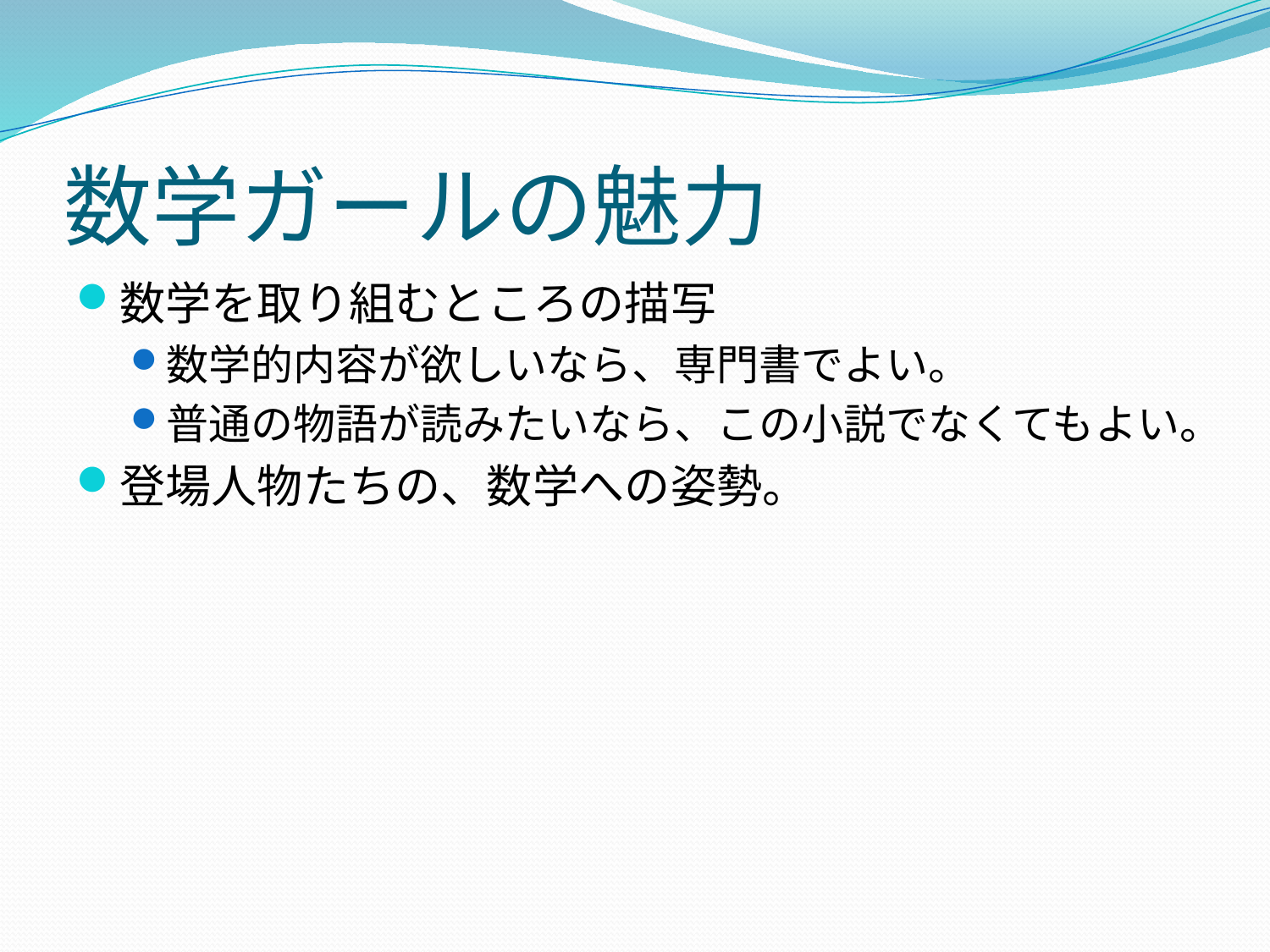

# 数学ガールの魅力
数学を取り組むところの描写
数学的内容が欲しいなら、専門書でよい。
普通の物語が読みたいなら、この小説でなくてもよい。
登場人物たちの、数学への姿勢。